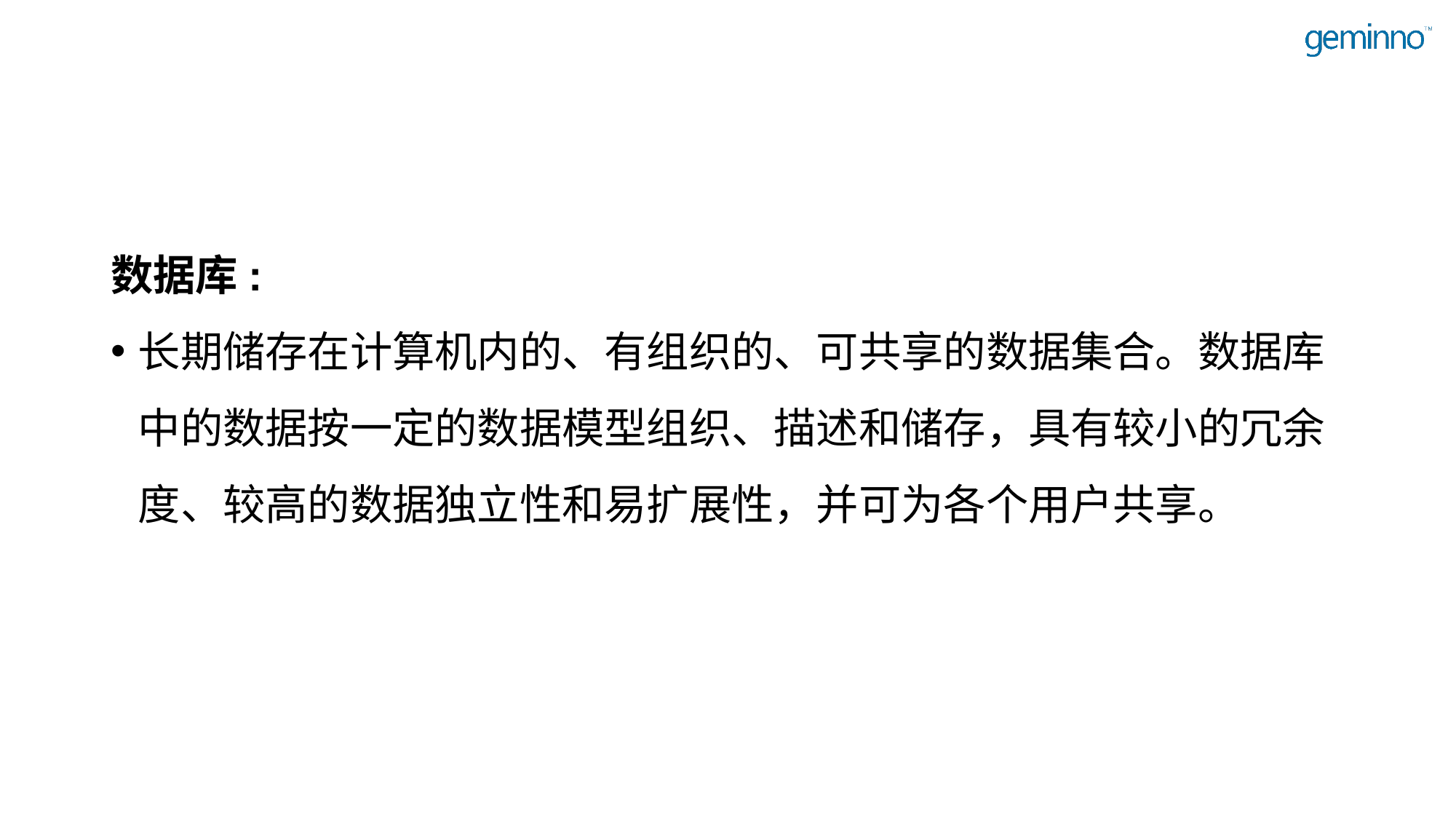

数据库:
长期储存在计算机内的、有组织的、可共享的数据集合。数据库中的数据按一定的数据模型组织、描述和储存，具有较小的冗余度、较高的数据独立性和易扩展性，并可为各个用户共享。